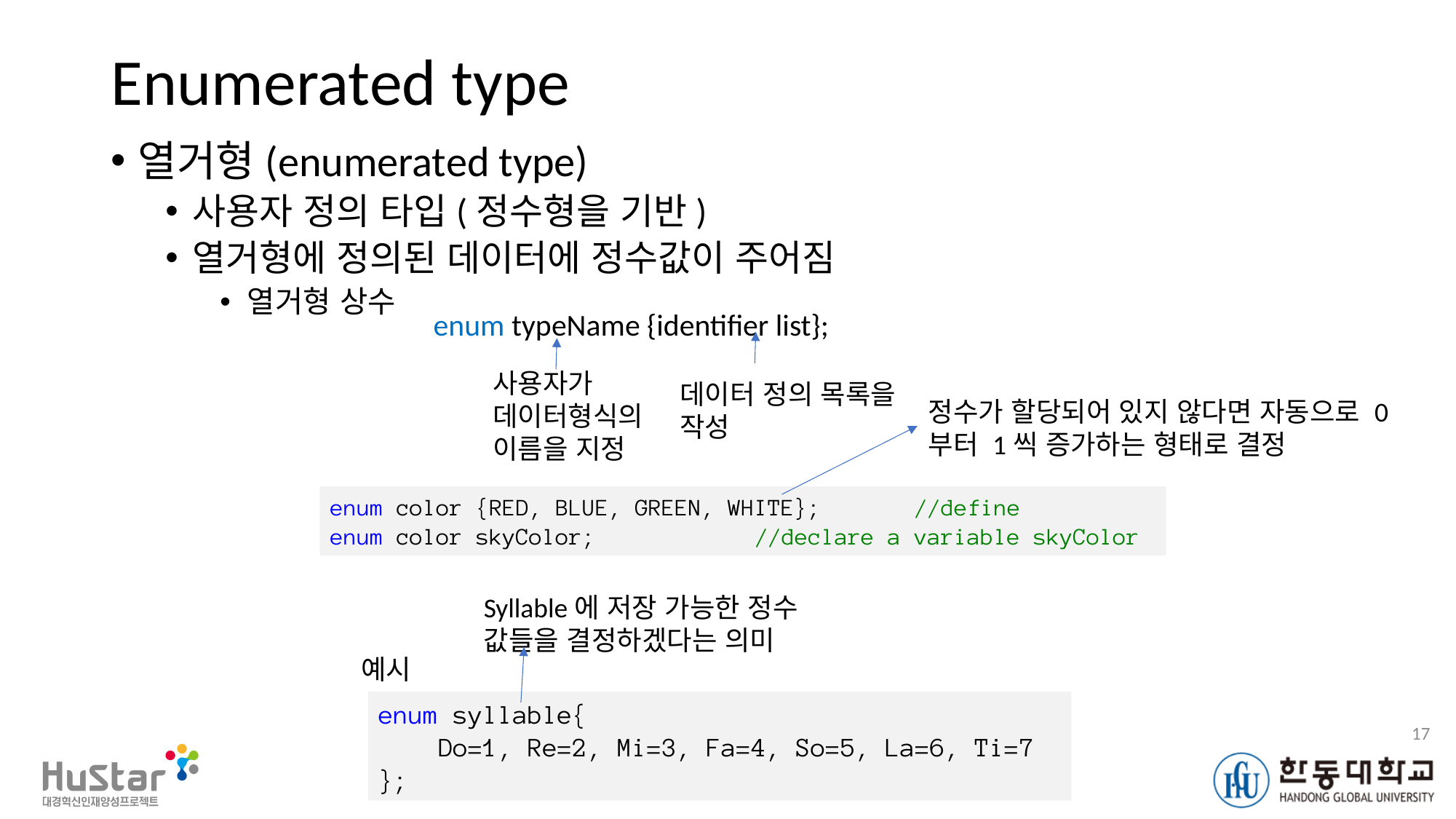

# Enumerated type
열거형(enumerated type)
사용자 정의 타입(정수형을 기반)
열거형에 정의된 데이터에 정수값이 주어짐
열거형 상수

enum typeName {identifier list};
사용자가 데이터형식의 이름을 지정
데이터 정의 목록을 작성

정수가 할당되어 있지 않다면 자동으로 0부터 1씩 증가하는 형태로 결정
enum color {RED, BLUE, GREEN, WHITE};       //define
enum color skyColor;            //declare a variable skyColor
Syllable에 저장 가능한 정수 값들을 결정하겠다는 의미
예시
enum syllable{
    Do=1, Re=2, Mi=3, Fa=4, So=5, La=6, Ti=7
};
17
Hustar로봇아카데미